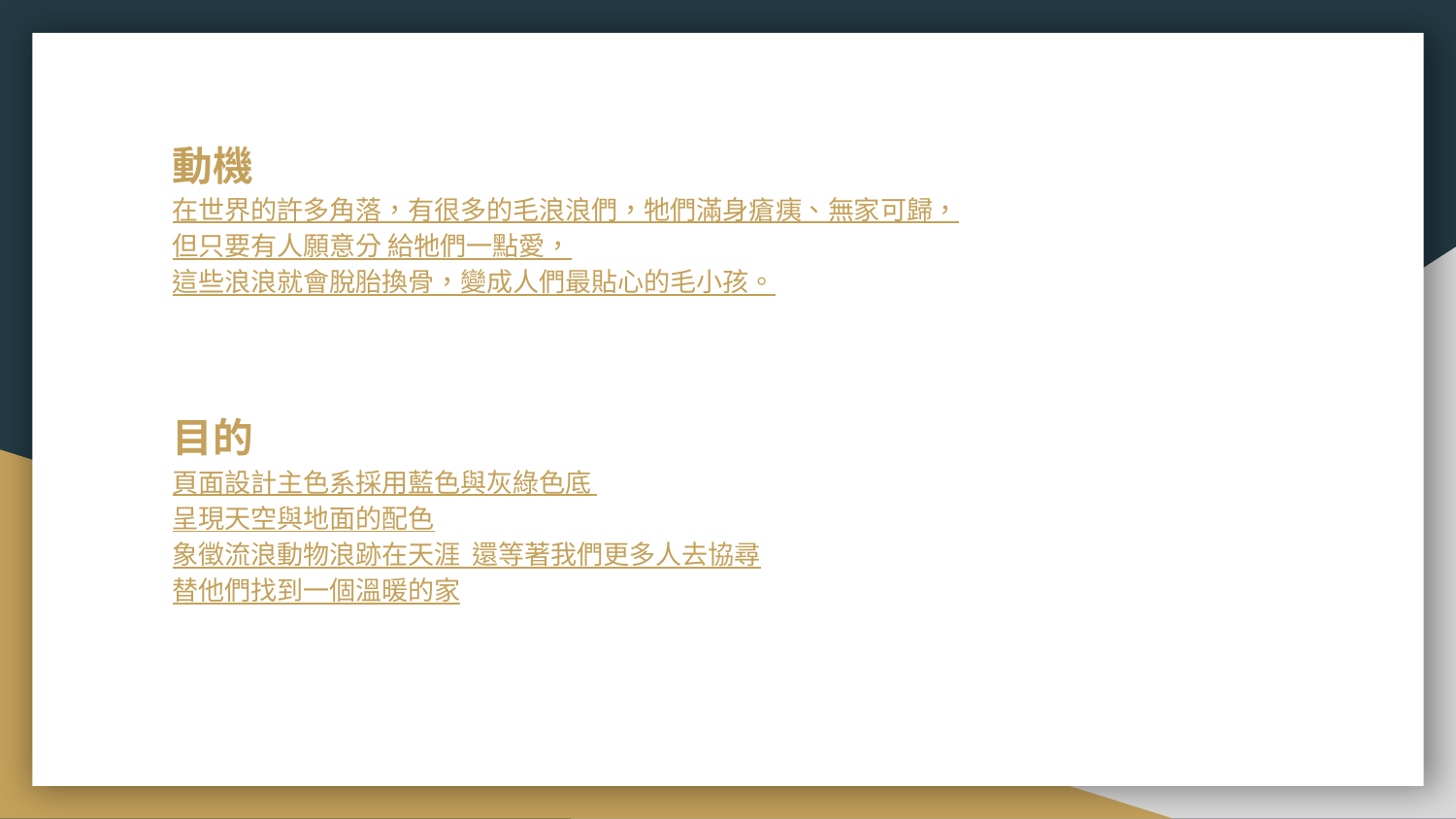

動機
在世界的許多角落，有很多的毛浪浪們，牠們滿身瘡痍、無家可歸，
但只要有人願意分 給牠們一點愛，
這些浪浪就會脫胎換骨，變成人們最貼心的毛小孩。

目的
頁面設計主色系採用藍色與灰綠色底
呈現天空與地面的配色
象徵流浪動物浪跡在天涯  還等著我們更多人去協尋
替他們找到一個溫暖的家